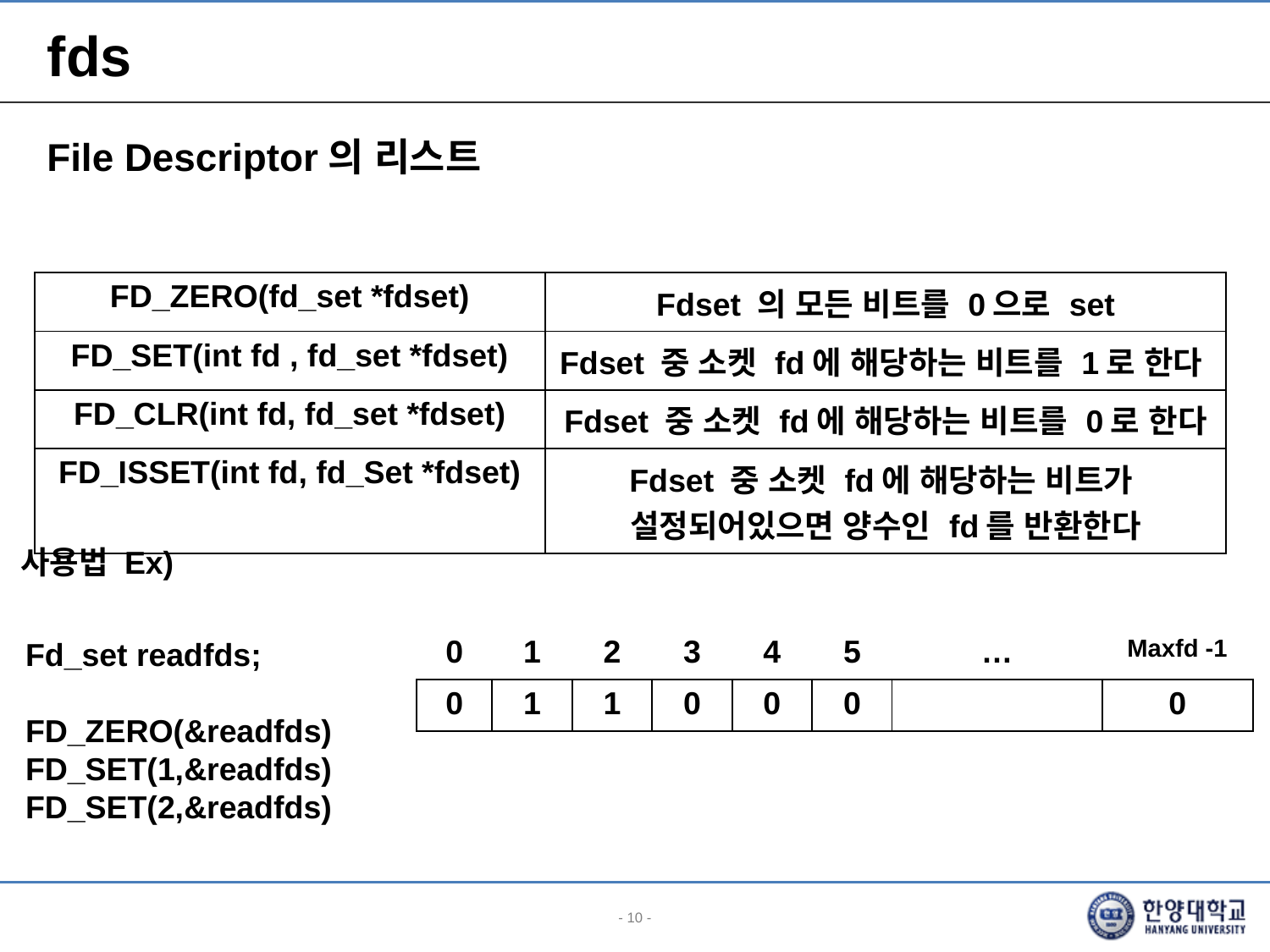

# fds
File Descriptor의 리스트
| FD\_ZERO(fd\_set \*fdset) | Fdset 의 모든 비트를 0으로 set |
| --- | --- |
| FD\_SET(int fd , fd\_set \*fdset) | Fdset 중 소켓 fd에 해당하는 비트를 1로 한다 |
| FD\_CLR(int fd, fd\_set \*fdset) | Fdset 중 소켓 fd에 해당하는 비트를 0로 한다 |
| FD\_ISSET(int fd, fd\_Set \*fdset) | Fdset 중 소켓 fd에 해당하는 비트가 설정되어있으면 양수인 fd를 반환한다 |
사용법 Ex)
| 0 | 1 | 2 | 3 | 4 | 5 | … | Maxfd -1 |
| --- | --- | --- | --- | --- | --- | --- | --- |
| 0 | 1 | 1 | 0 | 0 | 0 |  | 0 |
Fd_set readfds;

FD_ZERO(&readfds)
FD_SET(1,&readfds)
FD_SET(2,&readfds)